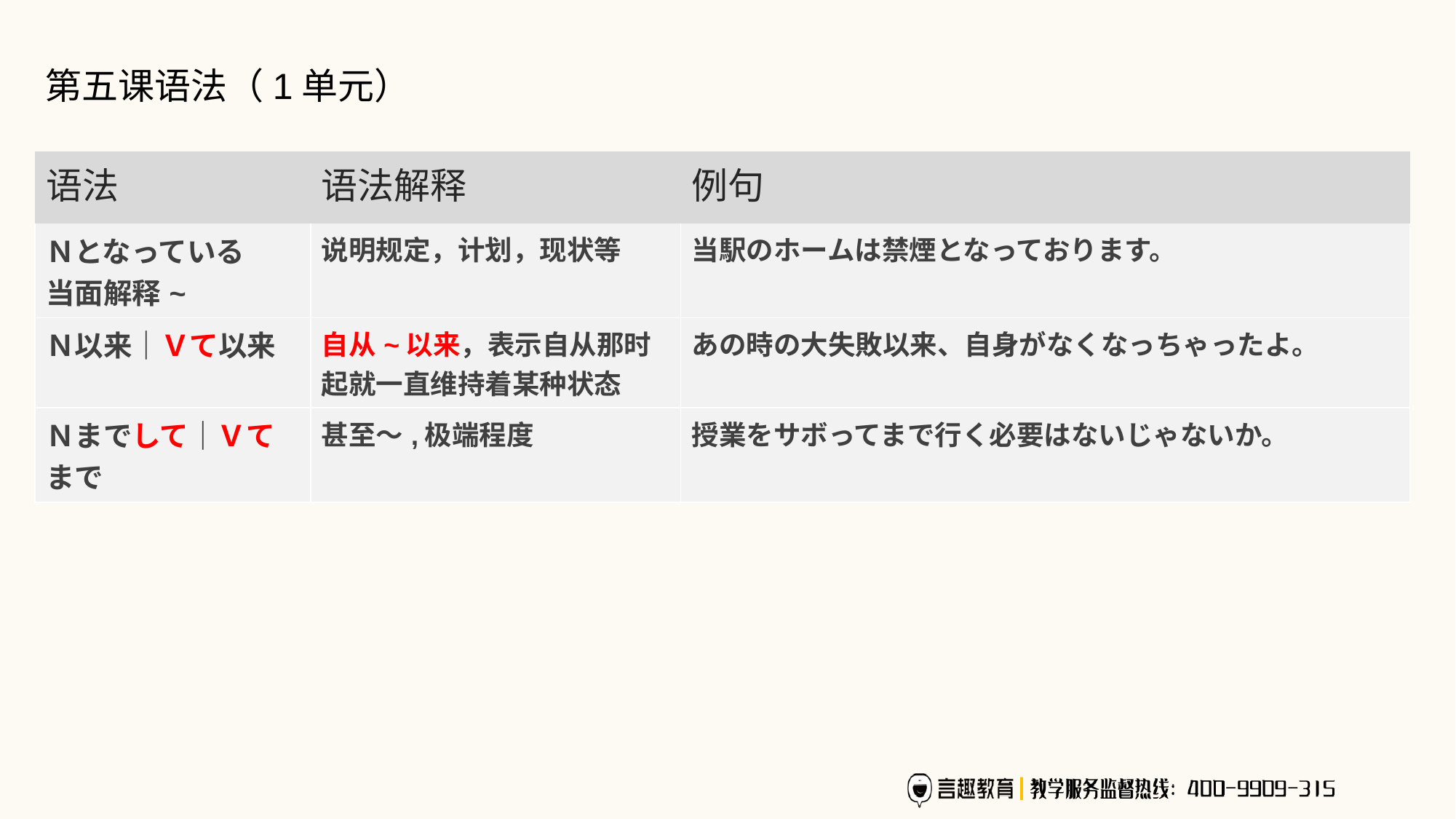

第五课语法（1单元）
| 语法 | 语法解释 | 例句 |
| --- | --- | --- |
| Ｎとなっている 当面解释~ | 说明规定，计划，现状等 | 当駅のホームは禁煙となっております。 |
| Ｎ以来｜Ｖて以来 | 自从~以来，表示自从那时起就一直维持着某种状态 | あの時の大失敗以来、自身がなくなっちゃったよ。 |
| Ｎまでして｜Ｖてまで | 甚至～,极端程度 | 授業をサボってまで行く必要はないじゃないか。 |